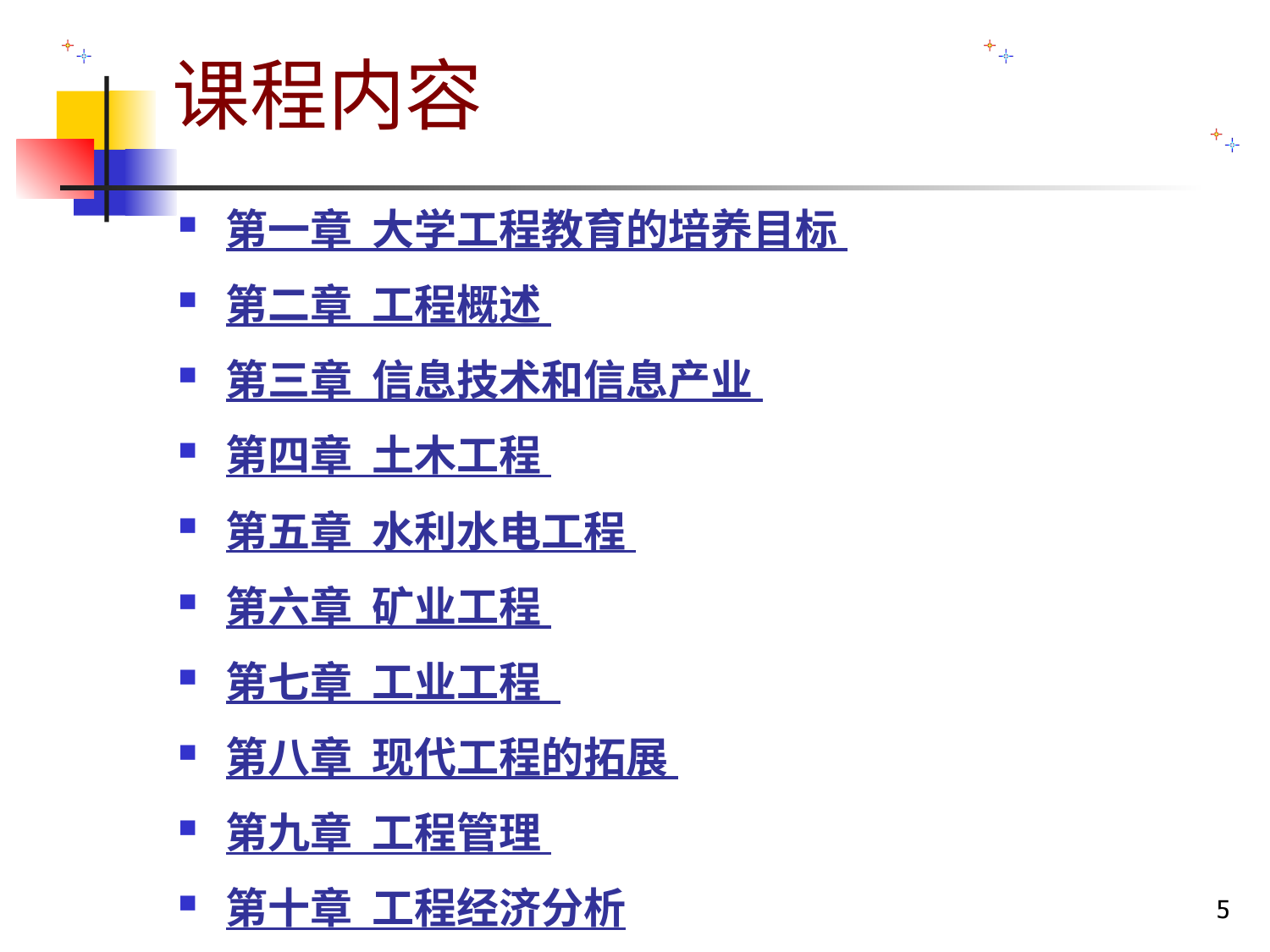

# 课程内容
第一章  大学工程教育的培养目标
第二章  工程概述
第三章  信息技术和信息产业
第四章  土木工程
第五章  水利水电工程
第六章  矿业工程
第七章  工业工程
第八章  现代工程的拓展
第九章  工程管理
第十章  工程经济分析

5